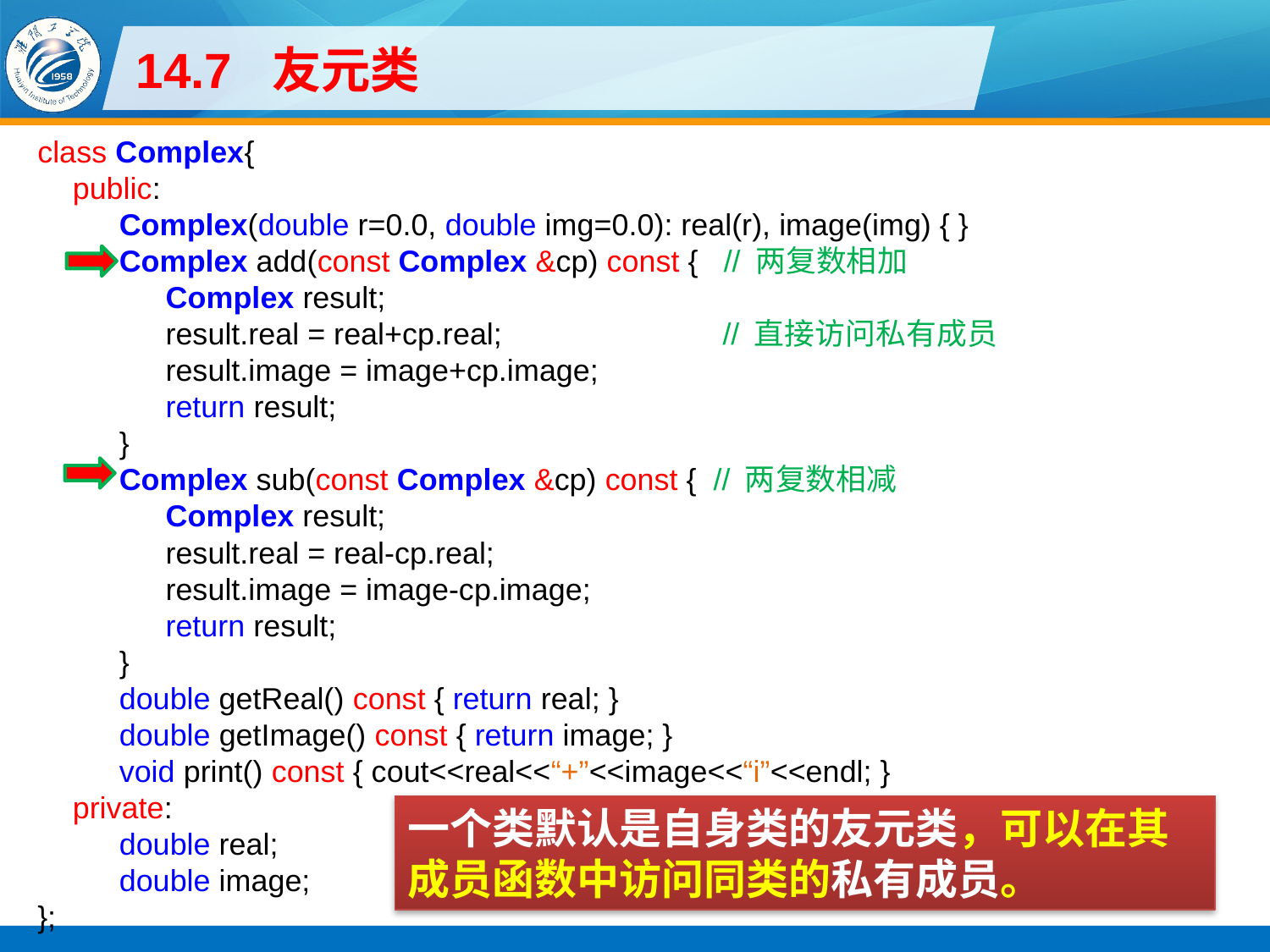

# 14.7  友元类
class Complex{
public:
Complex(double r=0.0, double img=0.0): real(r), image(img) { }
Complex add(const Complex &cp) const {   // 两复数相加
Complex result;
result.real = real+cp.real;                          // 直接访问私有成员
result.image = image+cp.image;
return result;
}
Complex sub(const Complex &cp) const {  // 两复数相减
Complex result;
result.real = real-cp.real;
result.image = image-cp.image;
return result;
}
double getReal() const { return real; }
double getImage() const { return image; }
void print() const { cout<<real<<“+”<<image<<“i”<<endl; }
private:
double real;
double image;
};

一个类默认是自身类的友元类，可以在其成员函数中访问同类的私有成员。